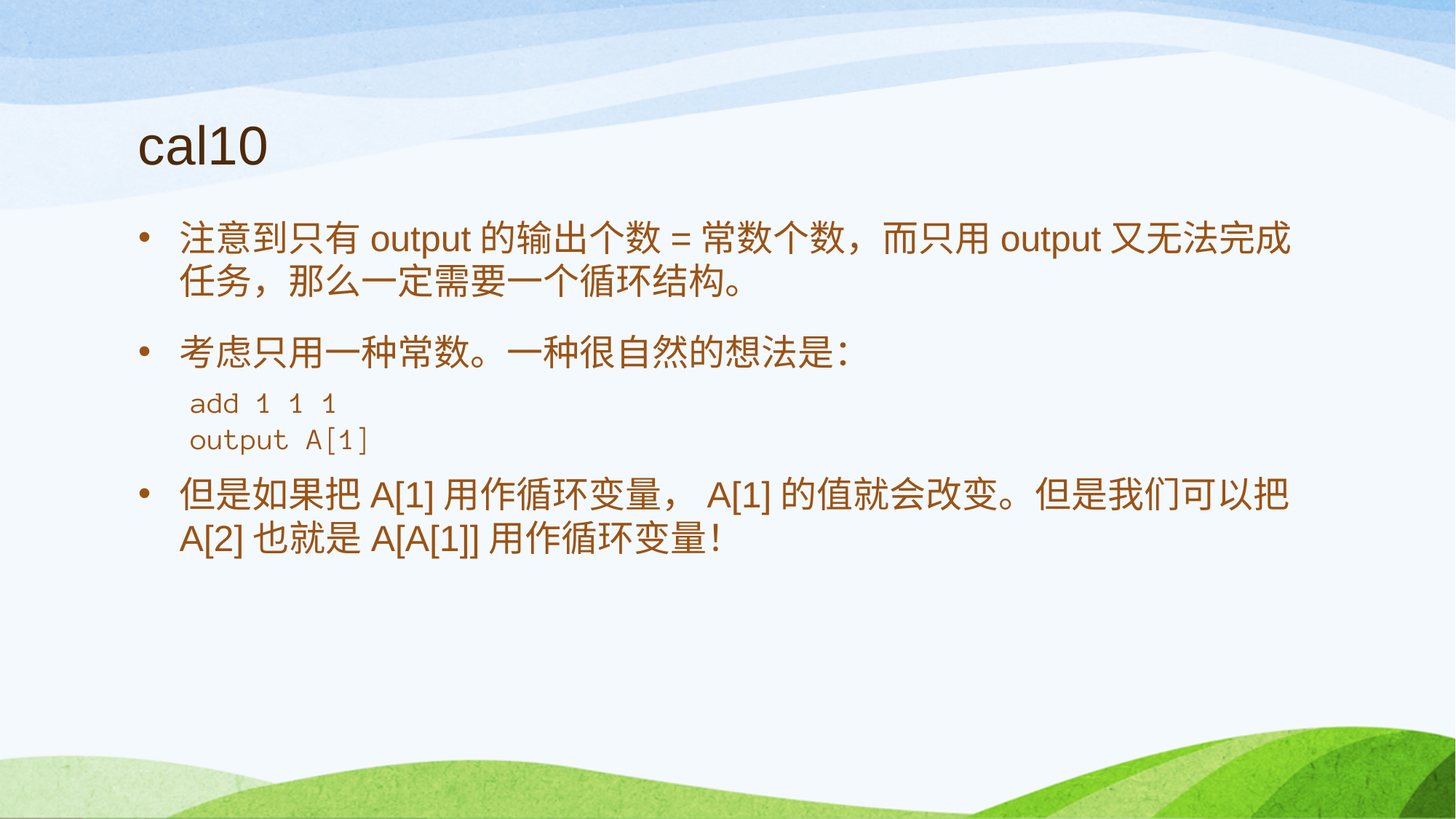

# cal10
注意到只有output的输出个数=常数个数，而只用output又无法完成任务，那么一定需要一个循环结构。
考虑只用一种常数。一种很自然的想法是：

但是如果把A[1]用作循环变量，A[1]的值就会改变。但是我们可以把A[2]也就是A[A[1]]用作循环变量！
add 1 1 1
output A[1]